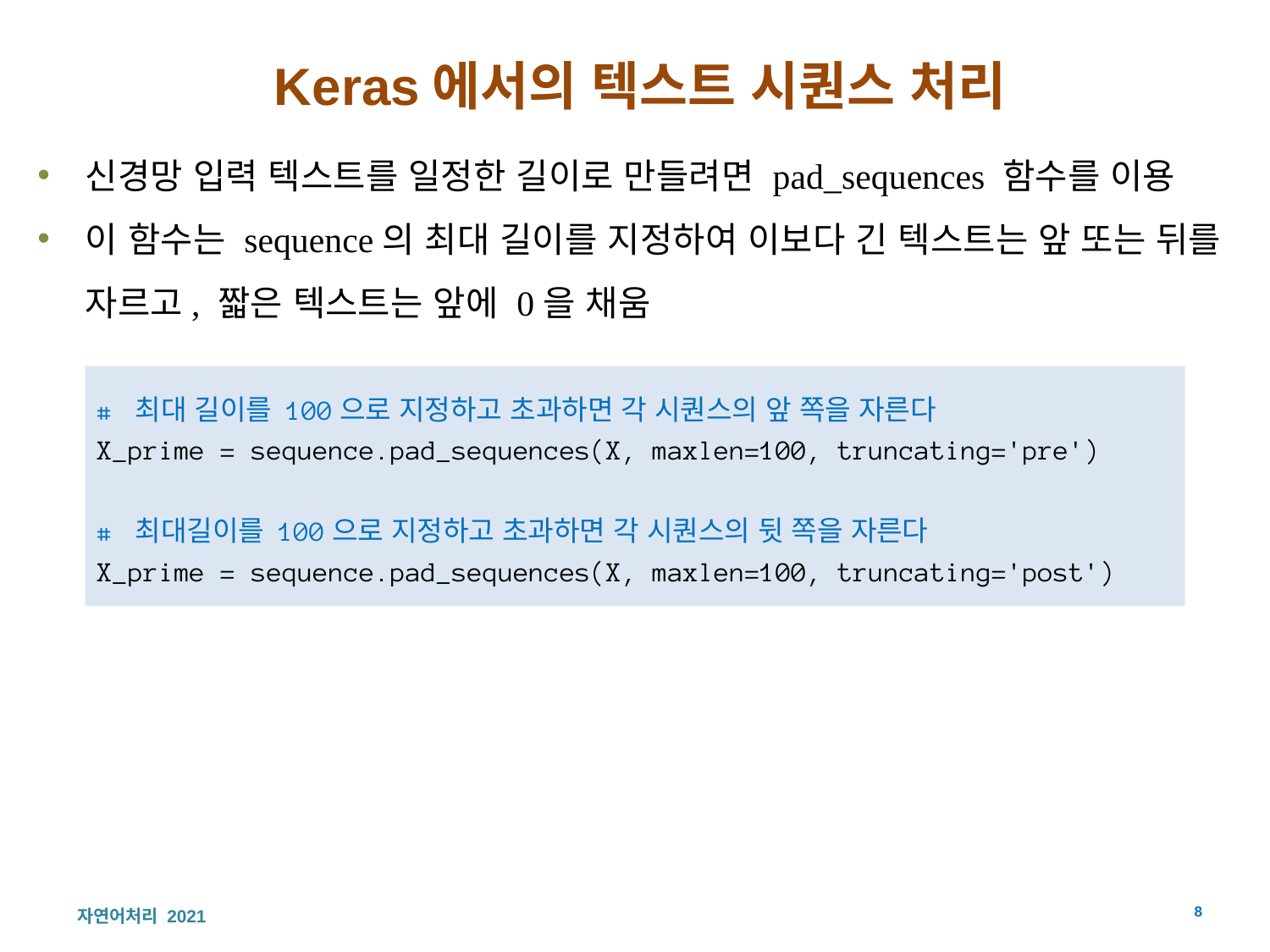

# Keras에서의 텍스트 시퀀스 처리
신경망 입력 텍스트를 일정한 길이로 만들려면 pad_sequences 함수를 이용
이 함수는 sequence의 최대 길이를 지정하여 이보다 긴 텍스트는 앞 또는 뒤를 자르고, 짧은 텍스트는 앞에 0을 채움

# 최대 길이를 100으로 지정하고 초과하면 각 시퀀스의 앞 쪽을 자른다
X_prime = sequence.pad_sequences(X, maxlen=100, truncating='pre')

# 최대길이를 100으로 지정하고 초과하면 각 시퀀스의 뒷 쪽을 자른다
X_prime = sequence.pad_sequences(X, maxlen=100, truncating='post')